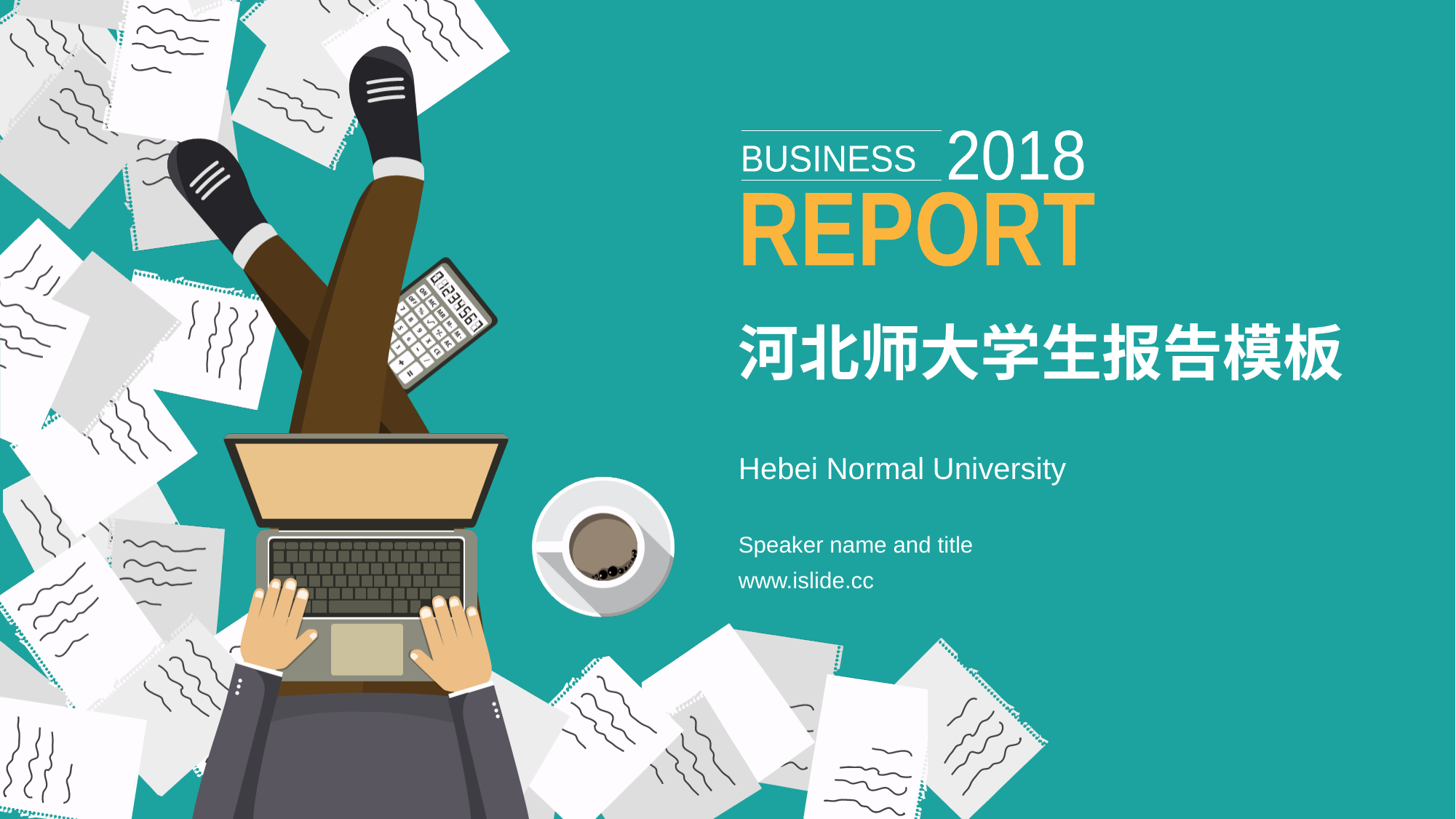

2018
BUSINESS
REPORT
# 河北师大学生报告模板
Hebei Normal University
Speaker name and title
www.islide.cc